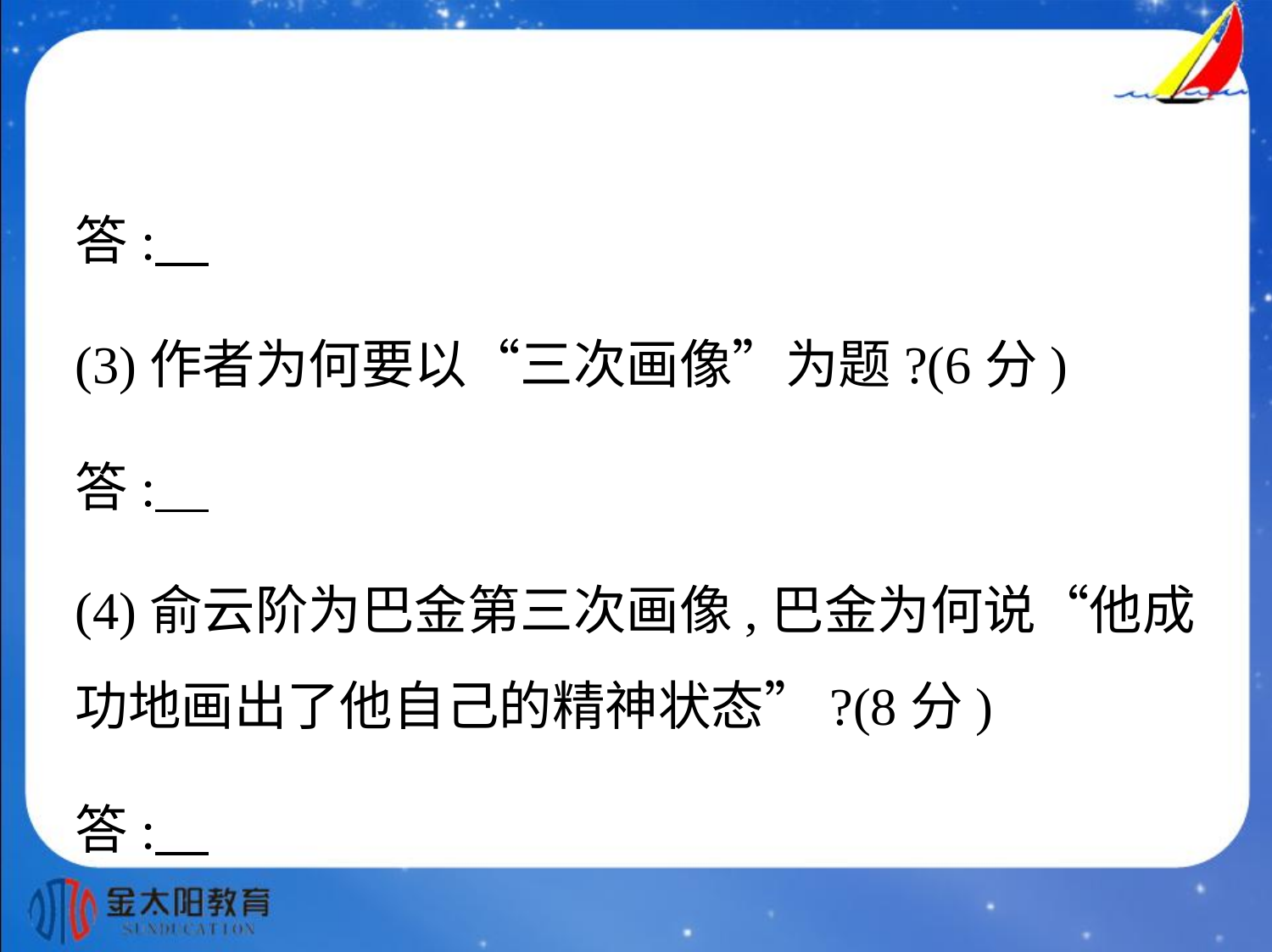

答:
(3)作者为何要以“三次画像”为题?(6分)
答:
(4)俞云阶为巴金第三次画像,巴金为何说“他成
功地画出了他自己的精神状态”?(8分)
答: